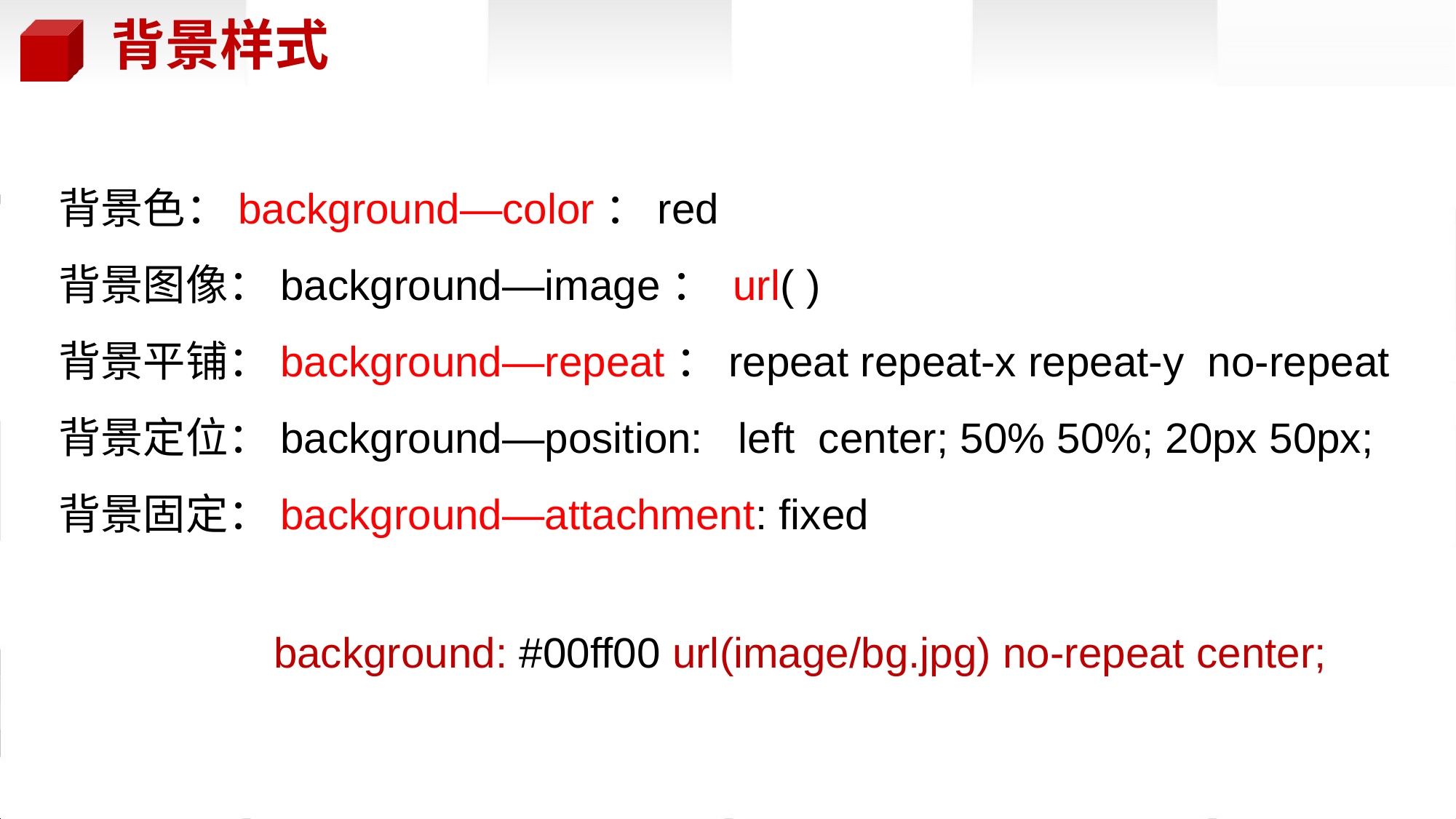

背景样式
背景色：background—color：red
背景图像：background—image： url( )
背景平铺：background—repeat：repeat repeat-x repeat-y  no-repeat
背景定位：background—position:   left  center; 50% 50%; 20px 50px;
背景固定：background—attachment: fixed
background: #00ff00 url(image/bg.jpg) no-repeat center;